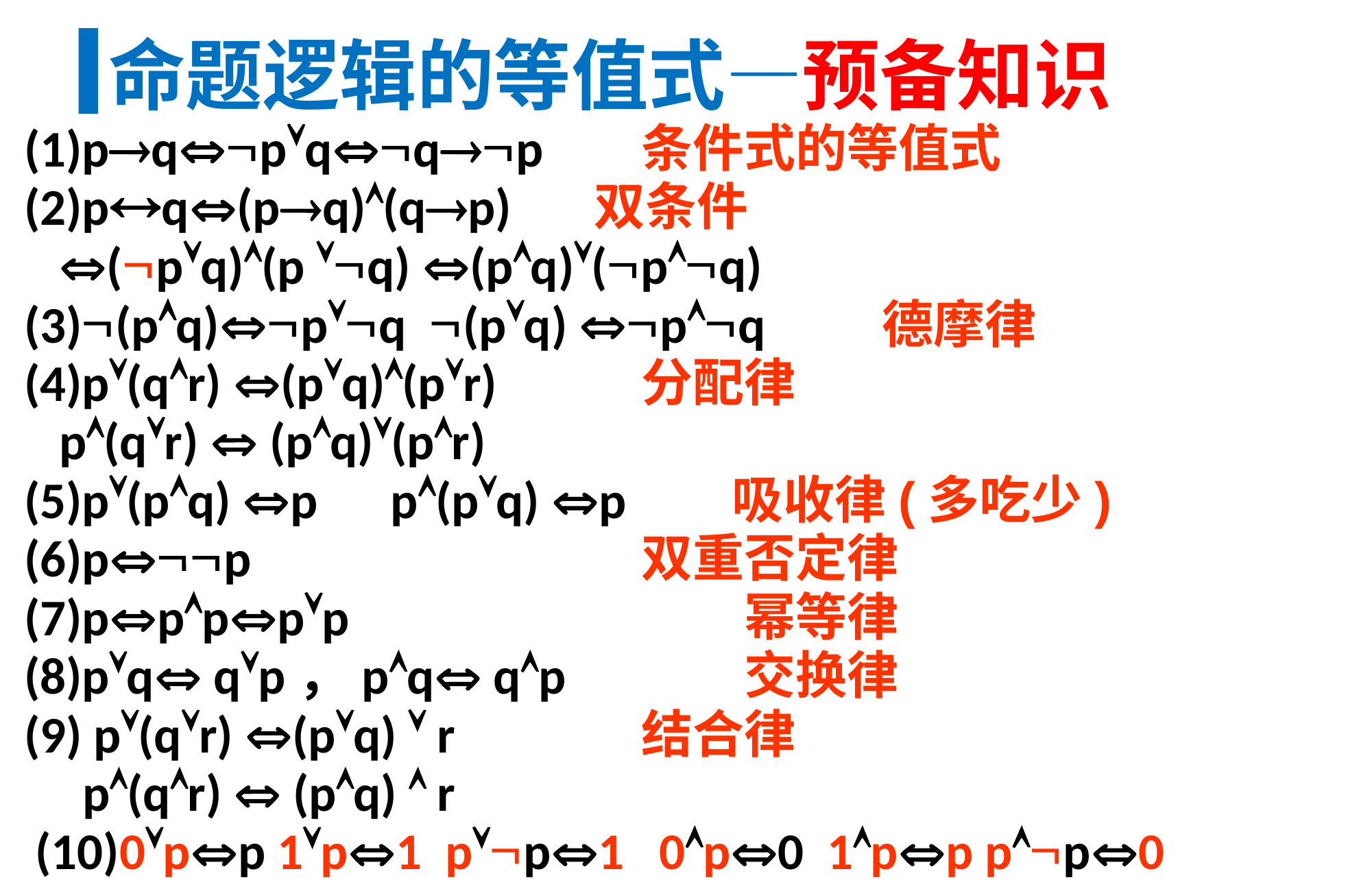

命题逻辑的等值式—预备知识
(1)p→q⇔¬p∨q⇔¬q→¬p	条件式的等值式
(2)p↔q⇔(p→q)∧(q→p)      双条件
   ⇔(¬p∨q)∧(p ∨¬q) ⇔(p∧q)∨(¬p∧¬q)
(3)¬(p∧q)⇔¬p∨¬q  ¬(p∨q) ⇔¬p∧¬q 	  德摩律
(4)p∨(q∧r) ⇔(p∨q)∧(p∨r)		分配律
   p∧(q∨r) ⇔ (p∧q)∨(p∧r)
(5)p∨(p∧q) ⇔p	     p∧(p∨q) ⇔p        吸收律(多吃少)
(6)p⇔¬¬p   				双重否定律
(7)p⇔p∧p⇔p∨p				幂等律
(8)p∨q⇔ q∨p，p∧q⇔ q∧p  		交换律
(9) p∨(q∨r) ⇔(p∨q) ∨ r 		结合律
     p∧(q∧r) ⇔ (p∧q) ∧ r
 (10)0∨p⇔p 1∨p⇔1  p∨¬p⇔1   0∧p⇔0  1∧p⇔p p∧¬p⇔0